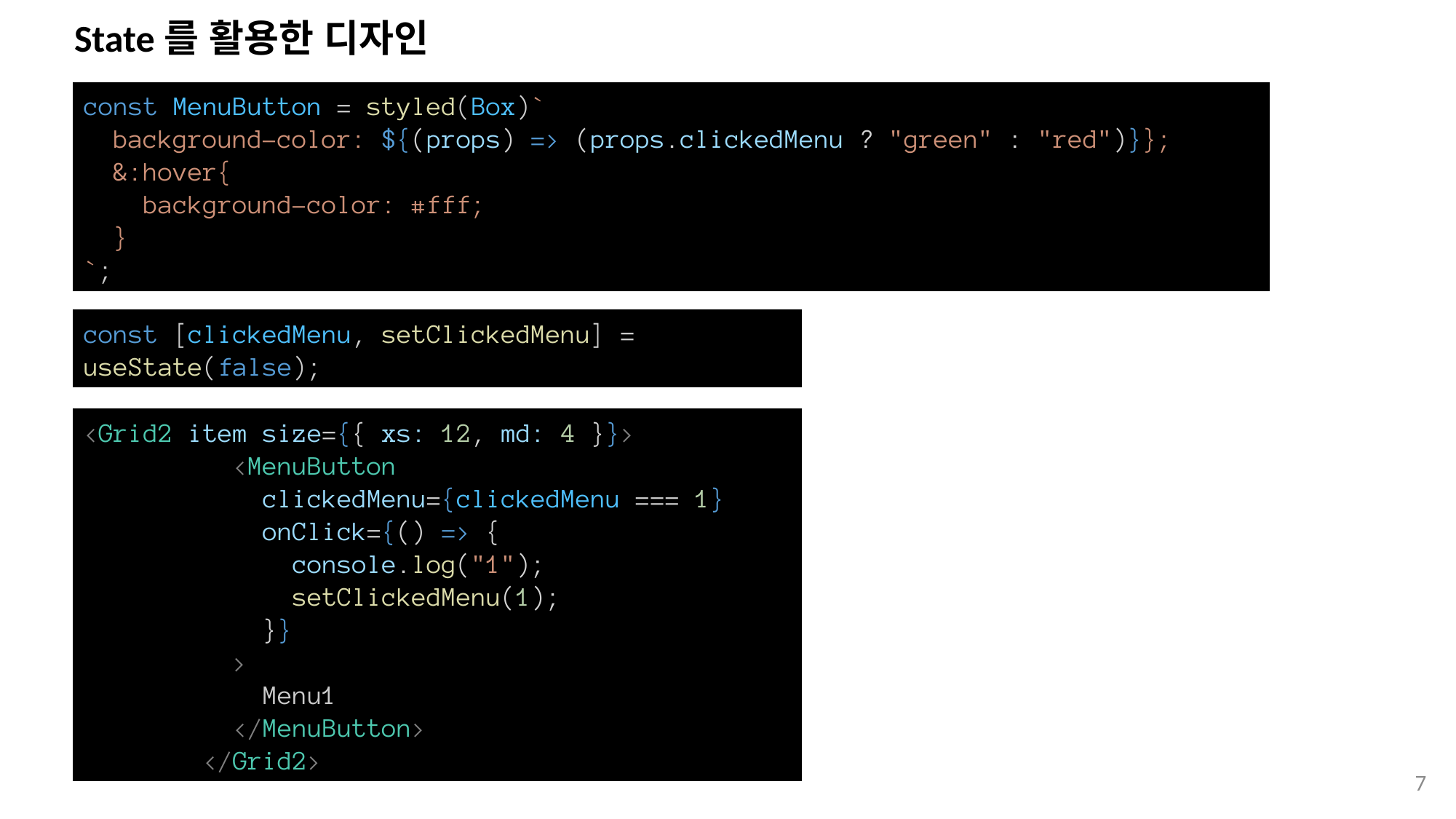

# State를 활용한 디자인
const MenuButton = styled(Box)`
  background-color: ${(props) => (props.clickedMenu ? "green" : "red")}};
  &:hover{
    background-color: #fff;
  }
`;

const [clickedMenu, setClickedMenu] = useState(false);
<Grid2 item size={{ xs: 12, md: 4 }}>
          <MenuButton
            clickedMenu={clickedMenu === 1}
            onClick={() => {
              console.log("1");
              setClickedMenu(1);
            }}
          >
            Menu1
          </MenuButton>
        </Grid2>
7